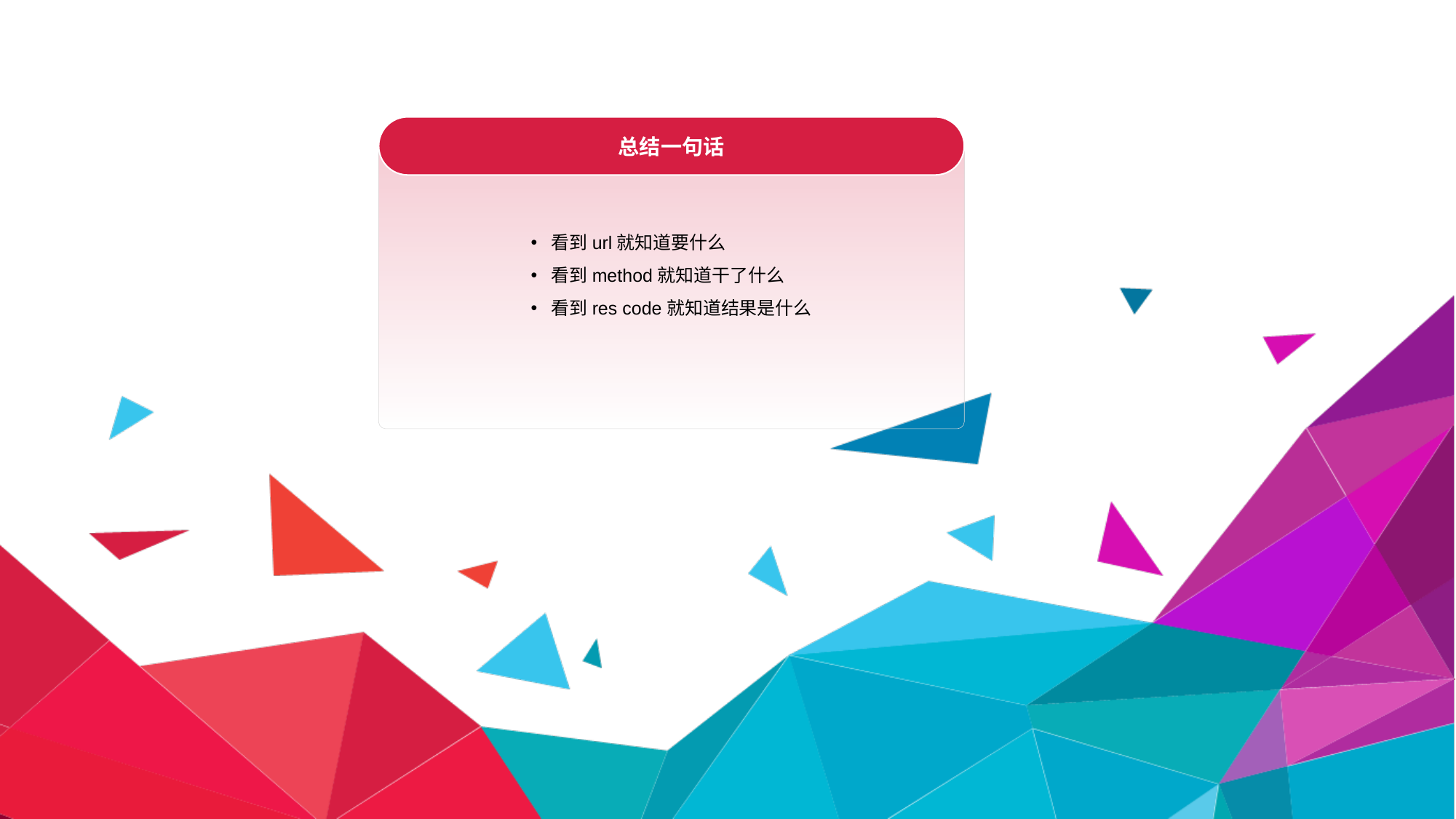

总结一句话
看到url就知道要什么
看到method就知道干了什么
看到res code就知道结果是什么